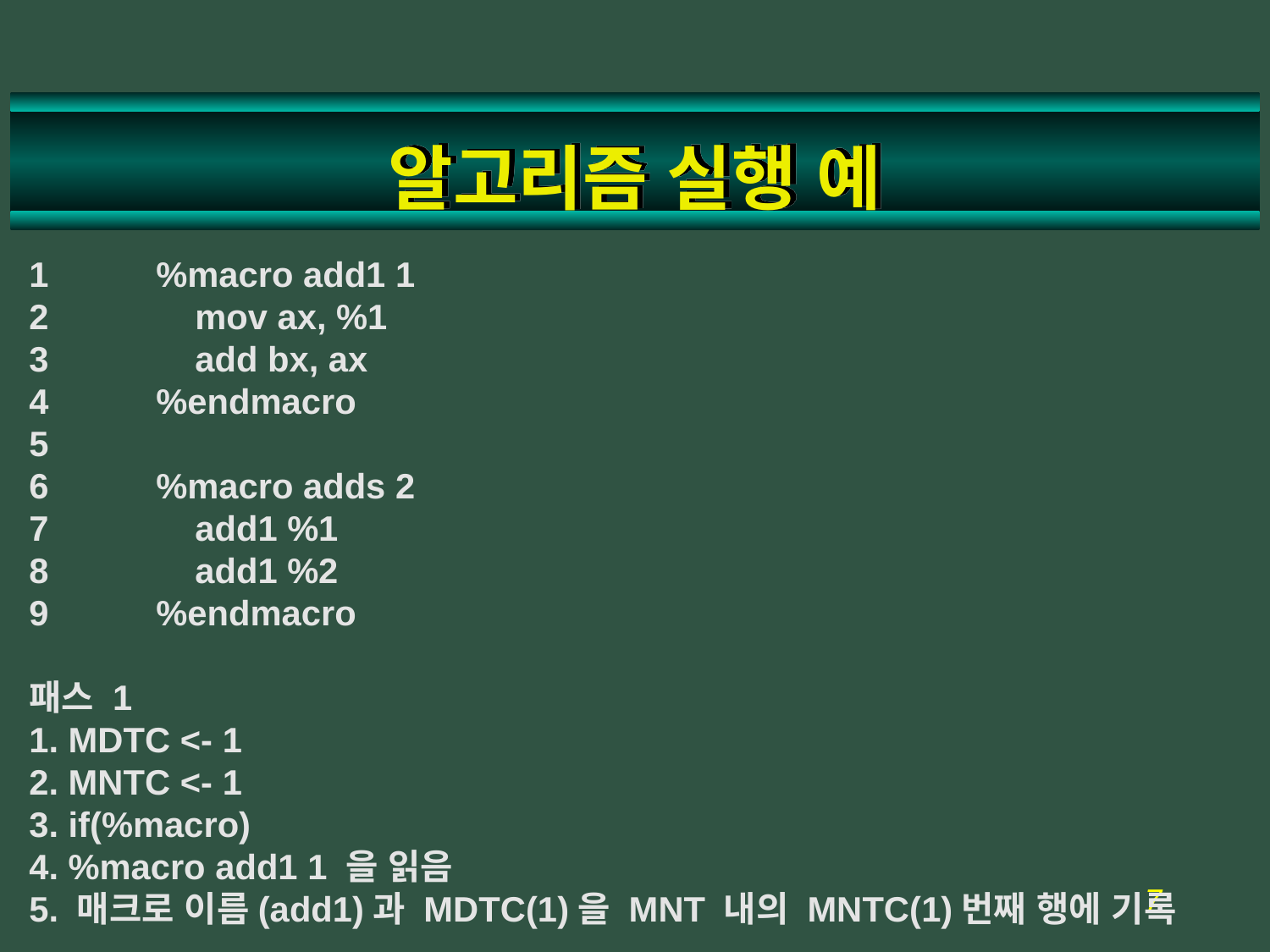

# 알고리즘 실행 예
1	%macro add1 1
2	    mov ax, %1
3	    add bx, ax
4	%endmacro
5
6	%macro adds 2
7	    add1 %1
8	    add1 %2
9	%endmacro

패스 1
1. MDTC <- 1
2. MNTC <- 1
3. if(%macro)
4. %macro add1 1 을 읽음
5. 매크로 이름(add1)과 MDTC(1)을 MNT 내의 MNTC(1)번째 행에 기록
7